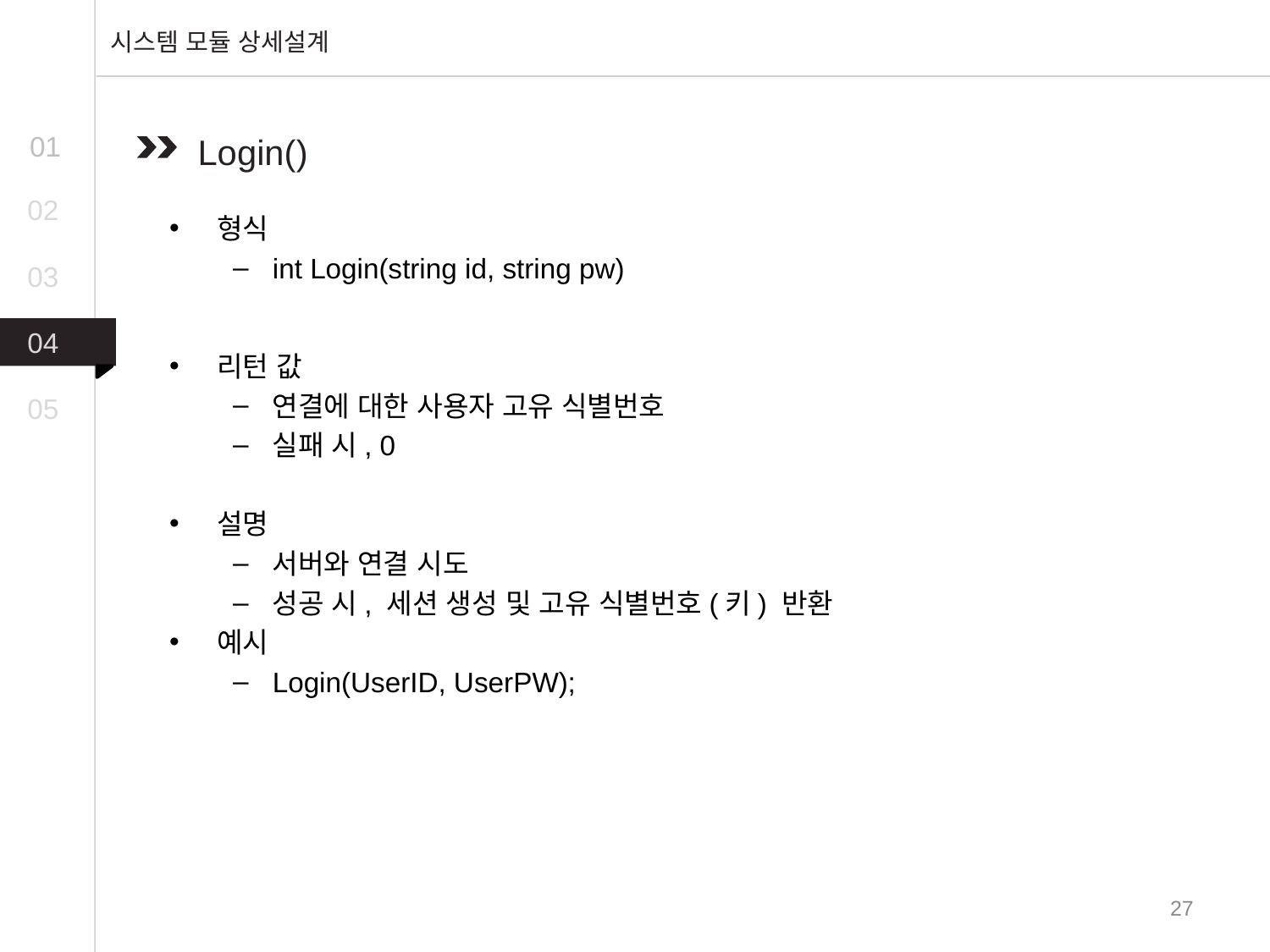

시스템 모듈 상세설계
01
Login()

02
형식
int Login(string id, string pw)

리턴 값
연결에 대한 사용자 고유 식별번호
실패 시, 0

설명
서버와 연결 시도
성공 시, 세션 생성 및 고유 식별번호(키) 반환
예시
Login(UserID, UserPW);
03

04

05
27